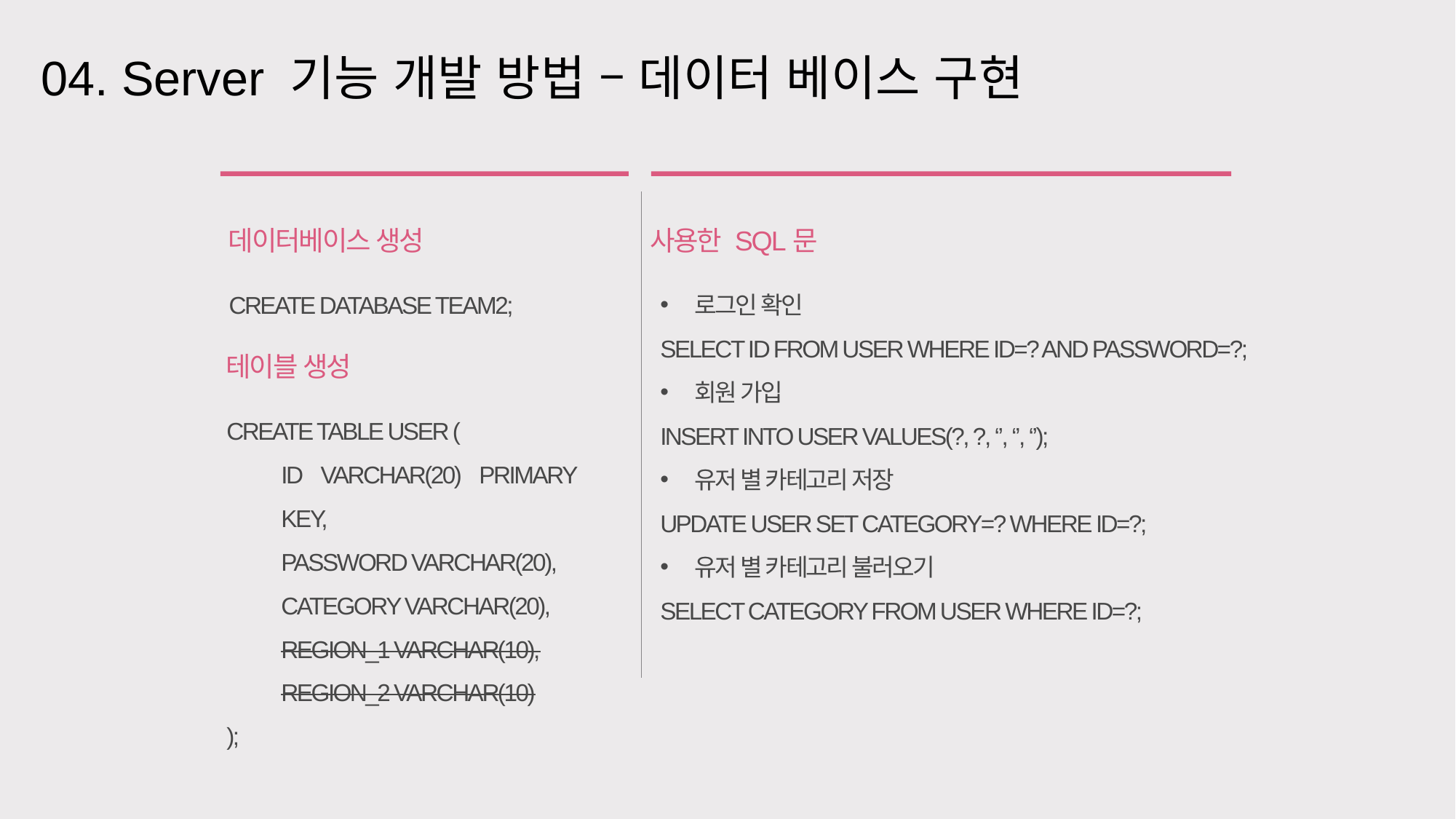

04. Server 기능 개발 방법 – 데이터 베이스 구현

데이터베이스 생성
사용한 SQL문
CREATE DATABASE TEAM2;
로그인 확인
SELECT ID FROM USER WHERE ID=? AND PASSWORD=?;
회원 가입
INSERT INTO USER VALUES(?, ?, ‘’, ‘’, ‘’);
유저 별 카테고리 저장
UPDATE USER SET CATEGORY=? WHERE ID=?;
유저 별 카테고리 불러오기
SELECT CATEGORY FROM USER WHERE ID=?;
테이블 생성
CREATE TABLE USER (
ID VARCHAR(20) PRIMARY KEY,
PASSWORD VARCHAR(20),
CATEGORY VARCHAR(20),
REGION_1 VARCHAR(10),
REGION_2 VARCHAR(10)
);